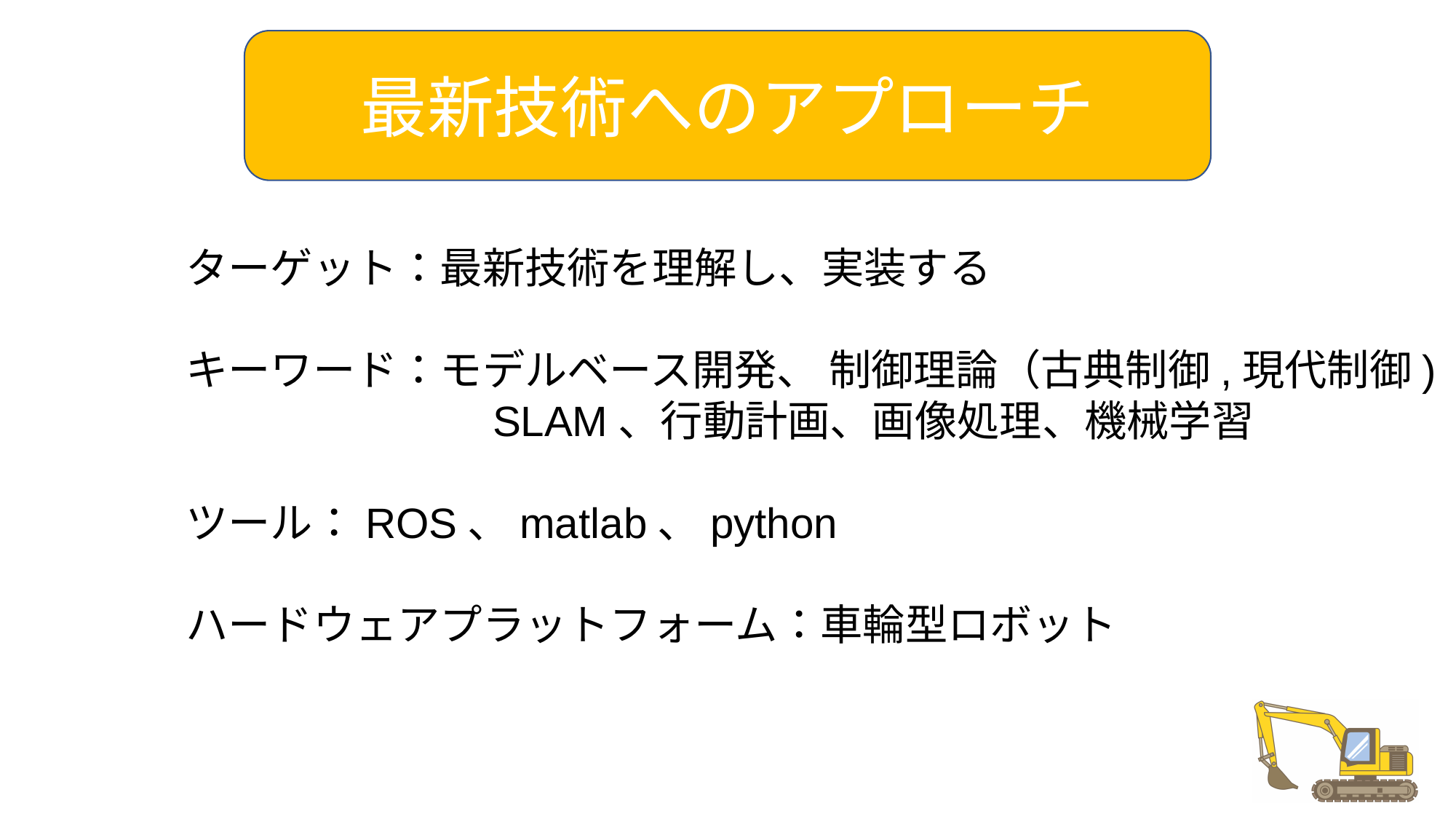

最新技術へのアプローチ
ターゲット：最新技術を理解し、実装する

キーワード：モデルベース開発、 制御理論（古典制御,現代制御)
　　　　　　　SLAM、行動計画、画像処理、機械学習

ツール：ROS、matlab、python

ハードウェアプラットフォーム：車輪型ロボット